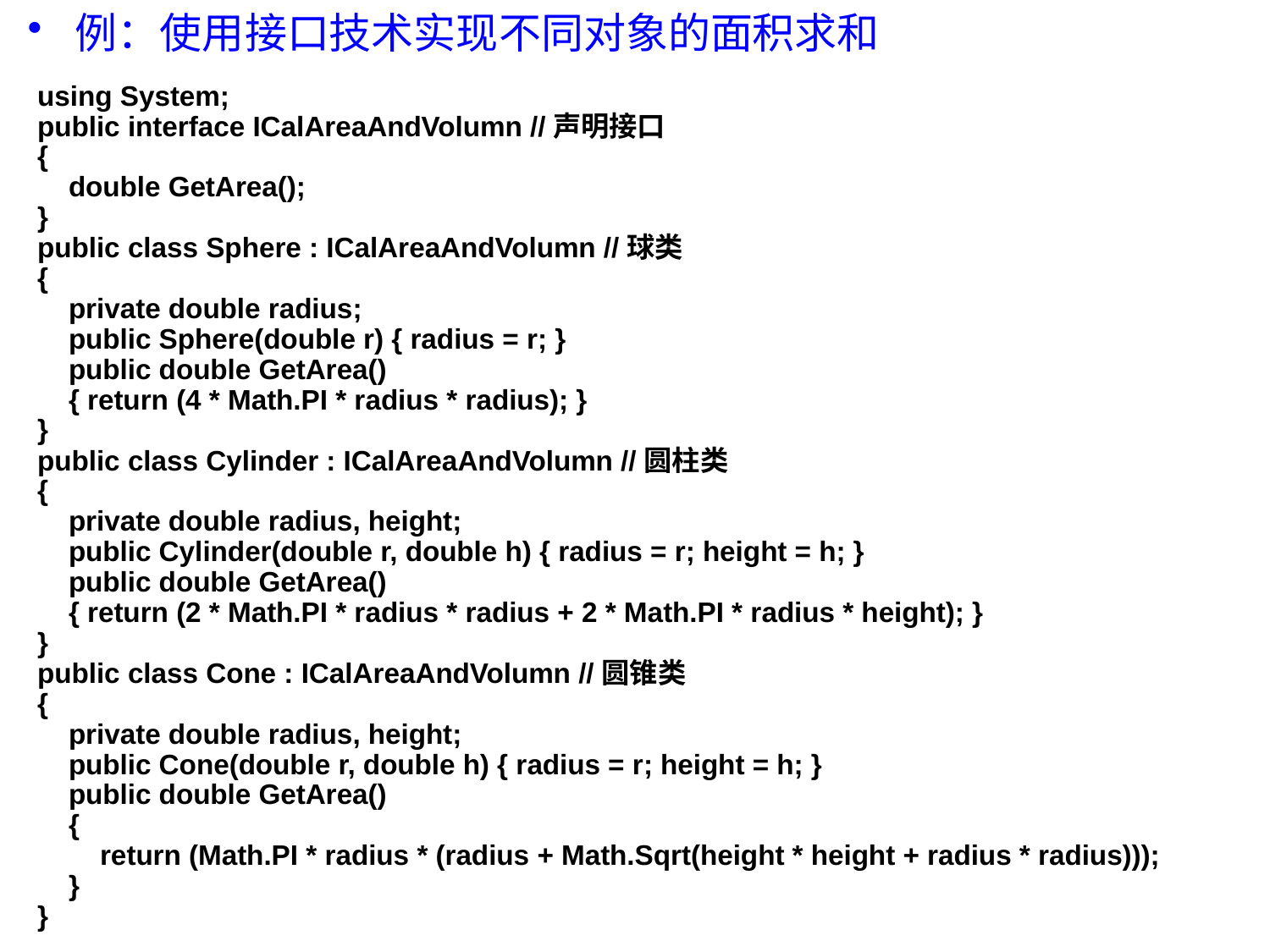

例：使用接口技术实现不同对象的面积求和
using System;
public interface ICalAreaAndVolumn //声明接口
{
    double GetArea();
}
public class Sphere : ICalAreaAndVolumn //球类
{
    private double radius;
    public Sphere(double r) { radius = r; }
    public double GetArea()
    { return (4 * Math.PI * radius * radius); }
}
public class Cylinder : ICalAreaAndVolumn //圆柱类
{
    private double radius, height;
    public Cylinder(double r, double h) { radius = r; height = h; }
    public double GetArea()
    { return (2 * Math.PI * radius * radius + 2 * Math.PI * radius * height); }
}
public class Cone : ICalAreaAndVolumn //圆锥类
{
    private double radius, height;
    public Cone(double r, double h) { radius = r; height = h; }
    public double GetArea()
    {
        return (Math.PI * radius * (radius + Math.Sqrt(height * height + radius * radius)));
    }
}